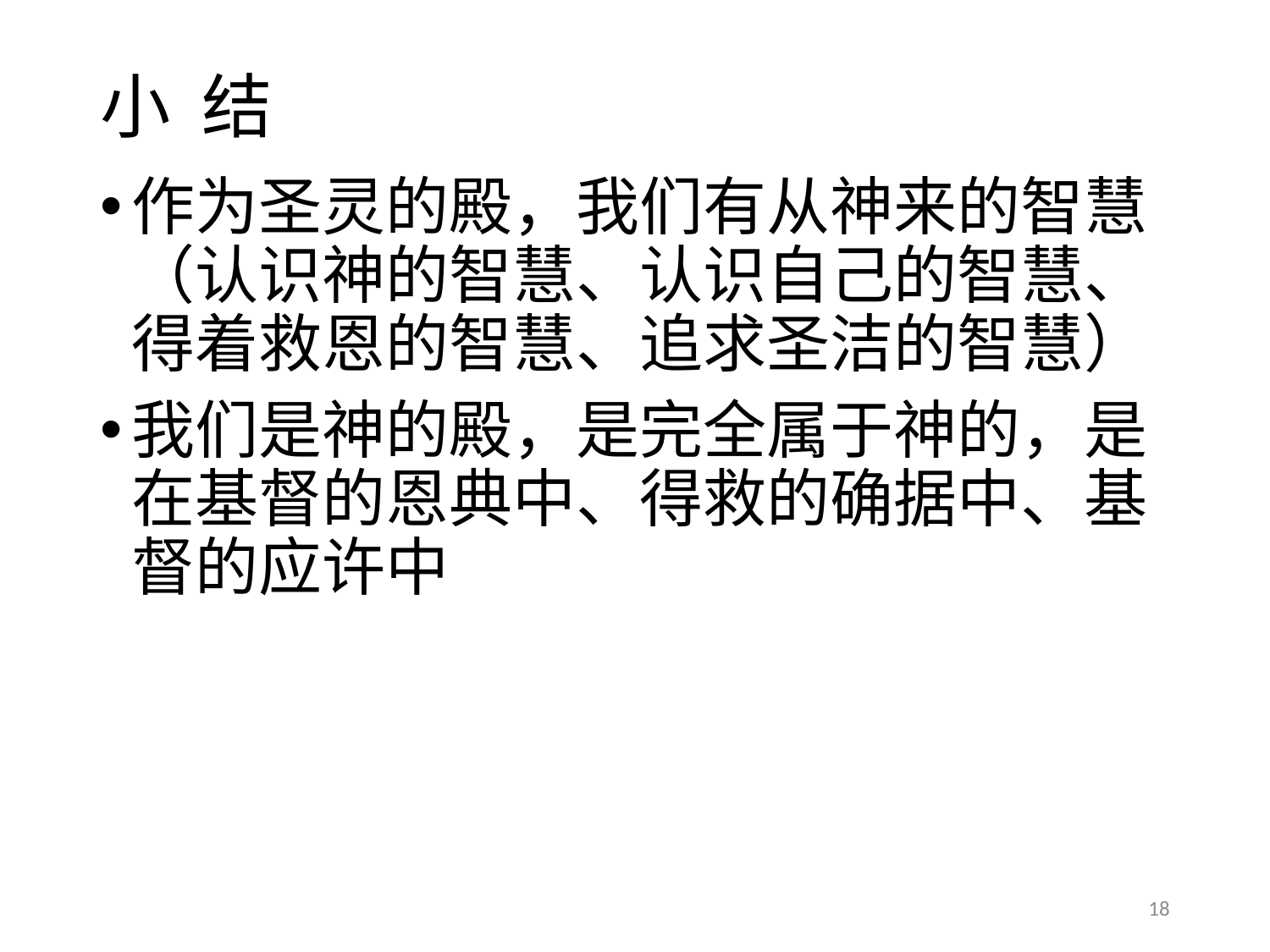

# 小  结
作为圣灵的殿，我们有从神来的智慧（认识神的智慧、认识自己的智慧、得着救恩的智慧、追求圣洁的智慧）
我们是神的殿，是完全属于神的，是在基督的恩典中、得救的确据中、基督的应许中
18